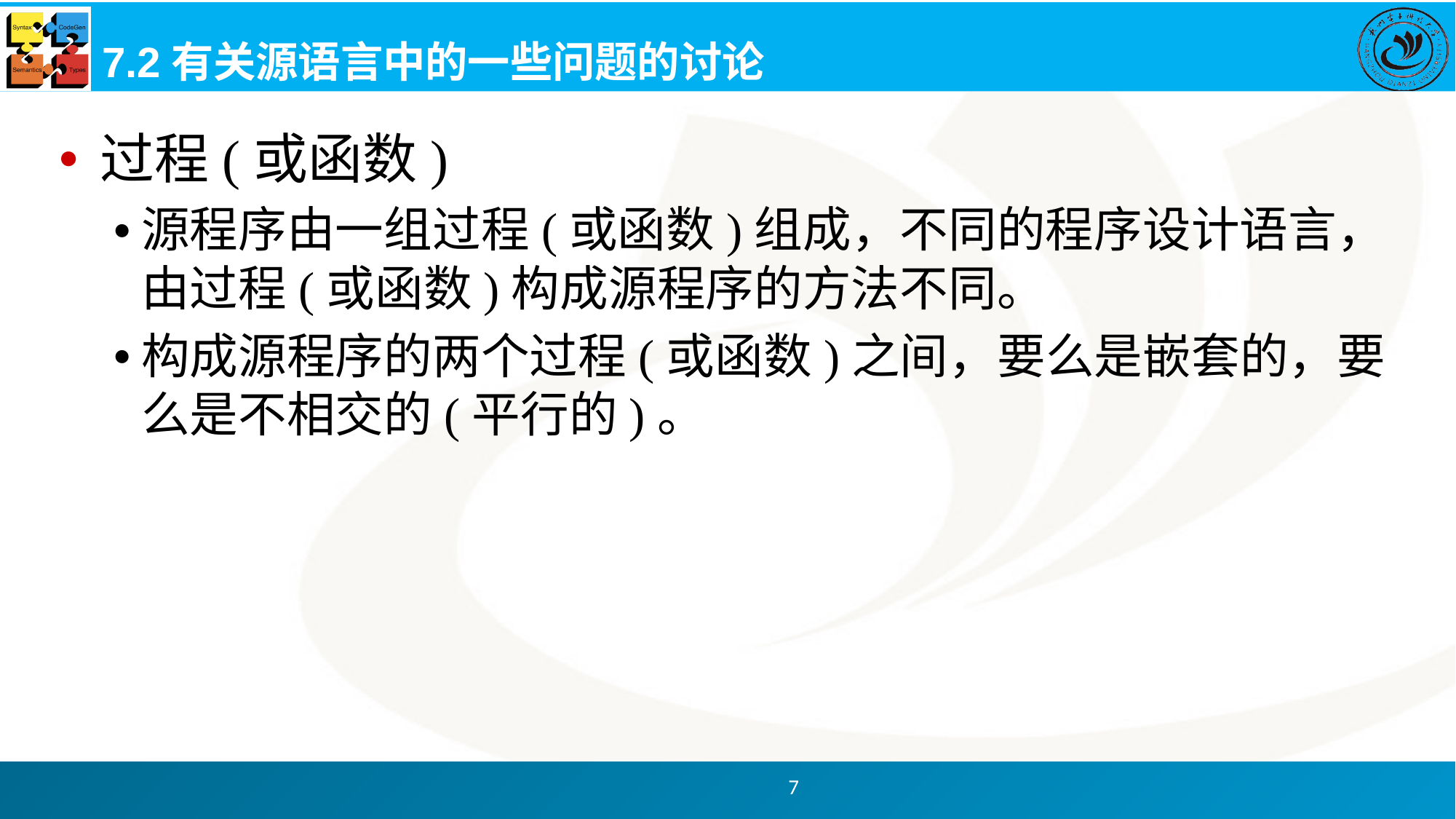

# 7.2有关源语言中的一些问题的讨论
过程(或函数)
源程序由一组过程(或函数)组成，不同的程序设计语言，由过程(或函数)构成源程序的方法不同。
构成源程序的两个过程(或函数)之间，要么是嵌套的，要么是不相交的(平行的)。

7